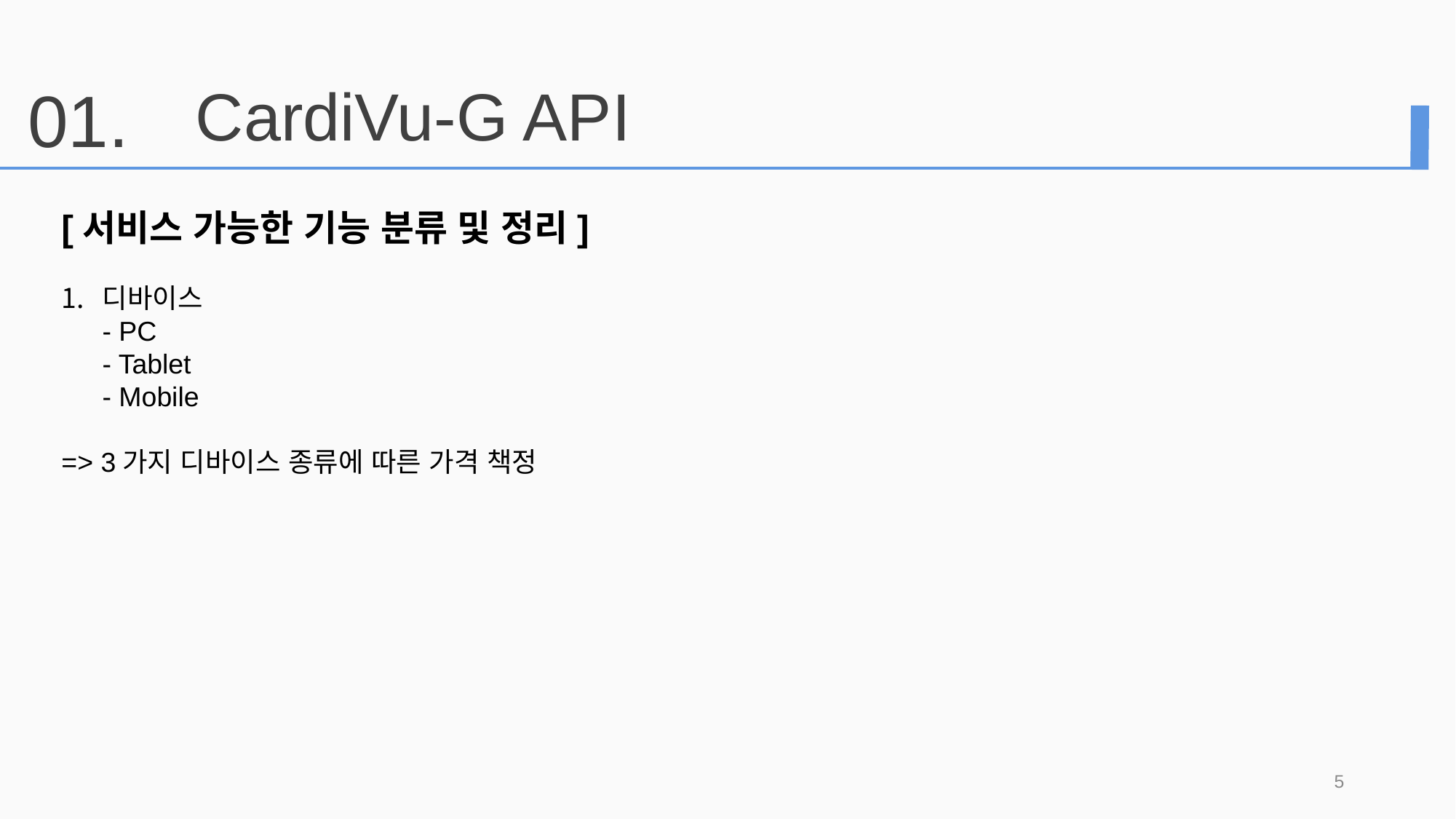

CardiVu-G API
01.
[서비스 가능한 기능 분류 및 정리]

디바이스
- PC
- Tablet
- Mobile

=> 3가지 디바이스 종류에 따른 가격 책정
5